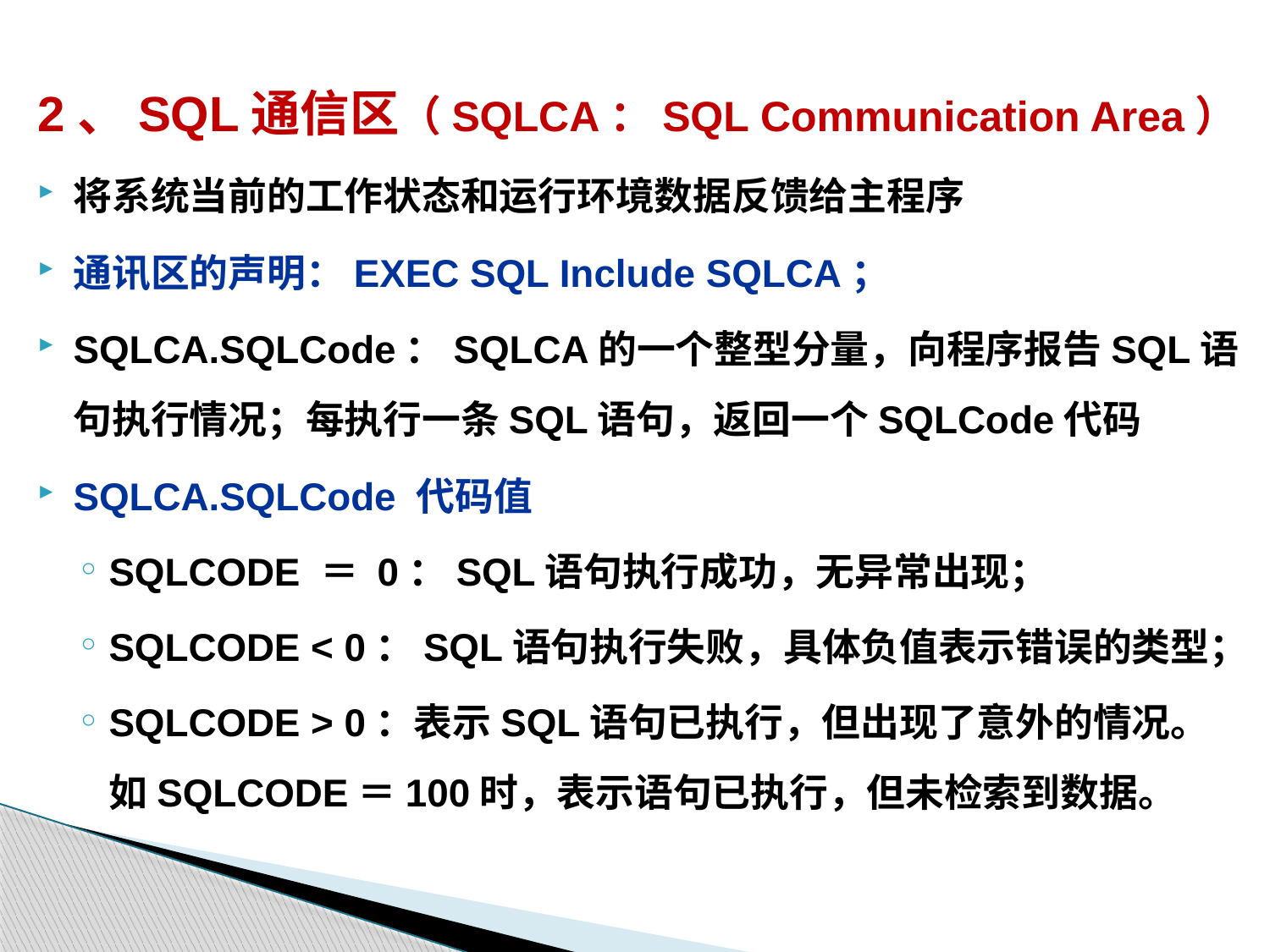

2、SQL通信区（SQLCA：SQL Communication Area）
将系统当前的工作状态和运行环境数据反馈给主程序
通讯区的声明：EXEC SQL Include SQLCA；
SQLCA.SQLCode：SQLCA的一个整型分量，向程序报告SQL语句执行情况；每执行一条SQL语句，返回一个SQLCode代码
SQLCA.SQLCode 代码值
SQLCODE ＝ 0：SQL语句执行成功，无异常出现；
SQLCODE < 0：SQL语句执行失败，具体负值表示错误的类型；
SQLCODE > 0：表示SQL语句已执行，但出现了意外的情况。如SQLCODE＝100时，表示语句已执行，但未检索到数据。